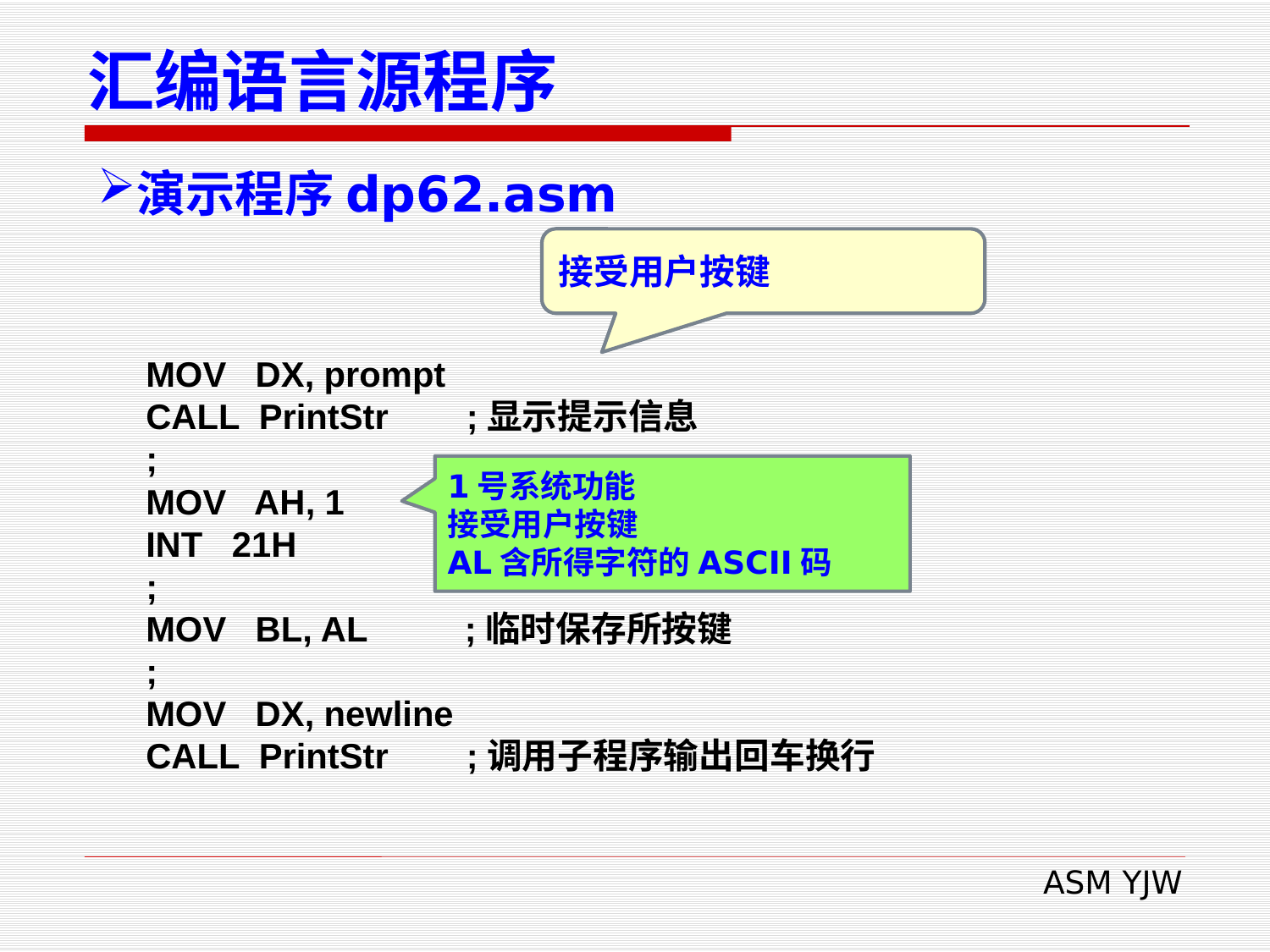

# 汇编语言源程序
演示程序dp62.asm
接受用户按键
    MOV   DX, prompt
    CALL  PrintStr        ;显示提示信息
    ;
    MOV   AH, 1
    INT   21H
    ;
    MOV   BL, AL          ;临时保存所按键
    ;
    MOV   DX, newline
    CALL  PrintStr        ;调用子程序输出回车换行
1号系统功能
接受用户按键
AL含所得字符的ASCII码